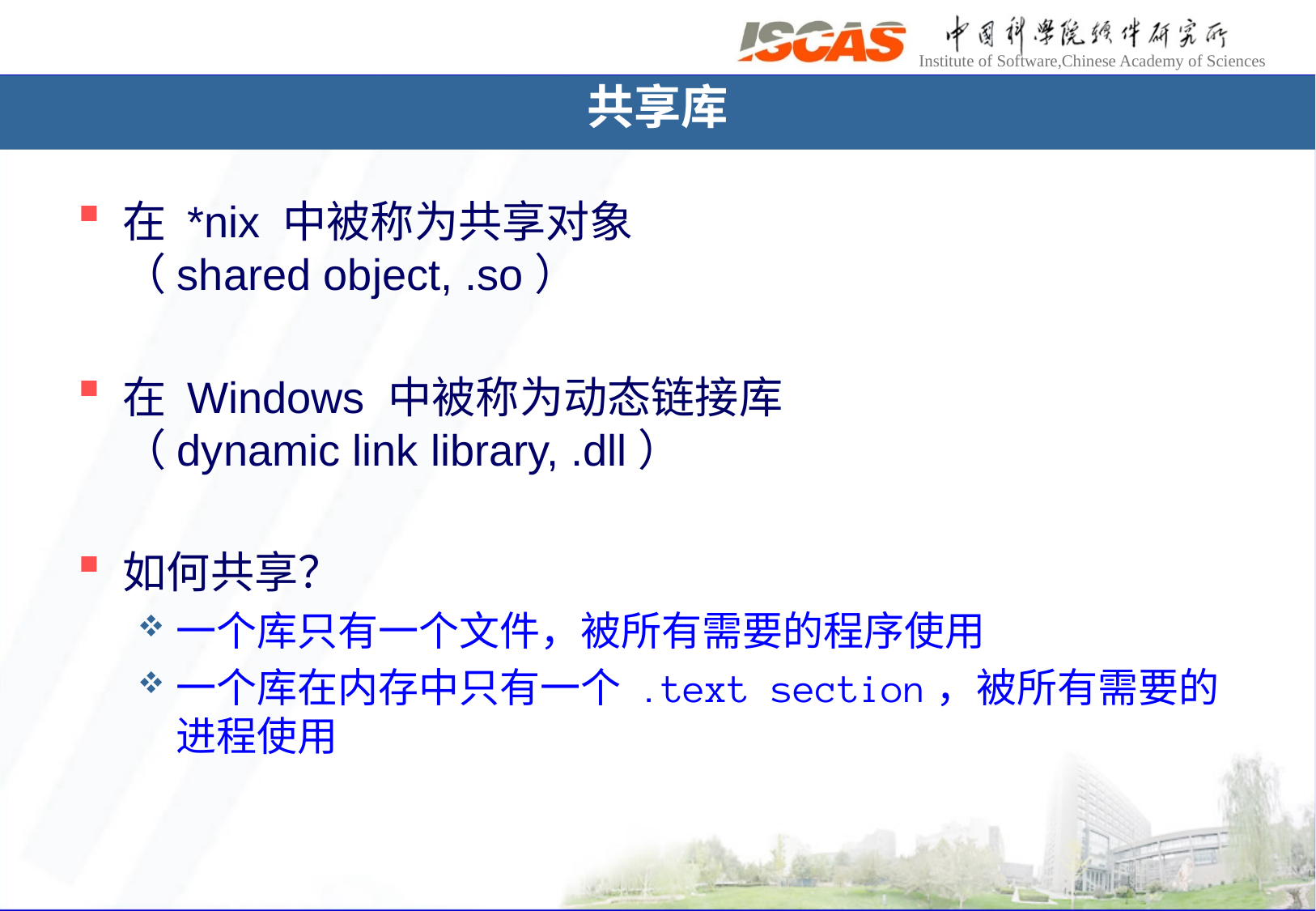

共享库
在 *nix 中被称为共享对象
（shared object, .so）

在 Windows 中被称为动态链接库
（dynamic link library, .dll）

如何共享？
一个库只有一个文件，被所有需要的程序使用
一个库在内存中只有一个 .text section，被所有需要的进程使用